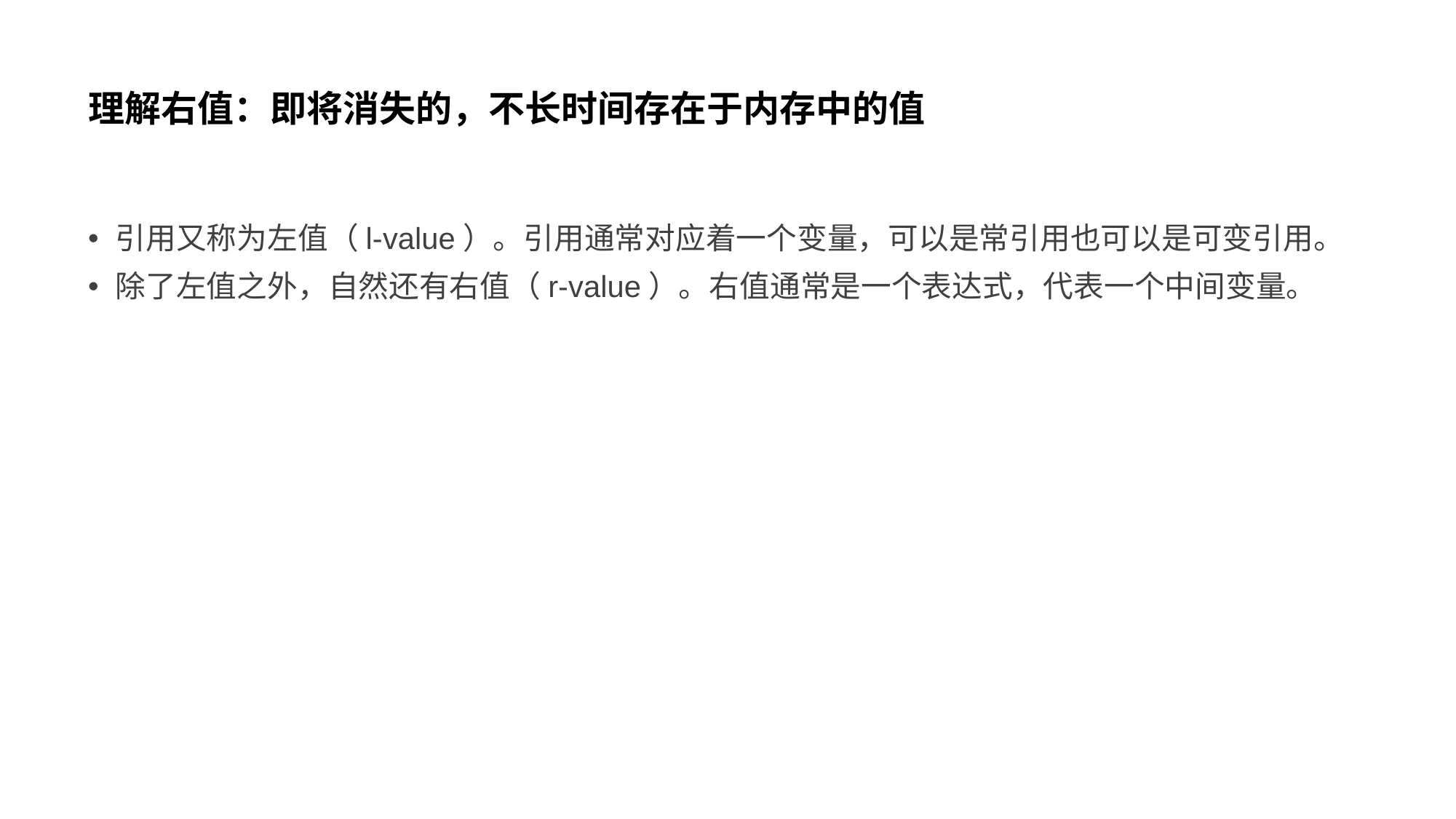

# 理解右值：即将消失的，不长时间存在于内存中的值
引用又称为左值（l-value）。引用通常对应着一个变量，可以是常引用也可以是可变引用。
除了左值之外，自然还有右值（r-value）。右值通常是一个表达式，代表一个中间变量。